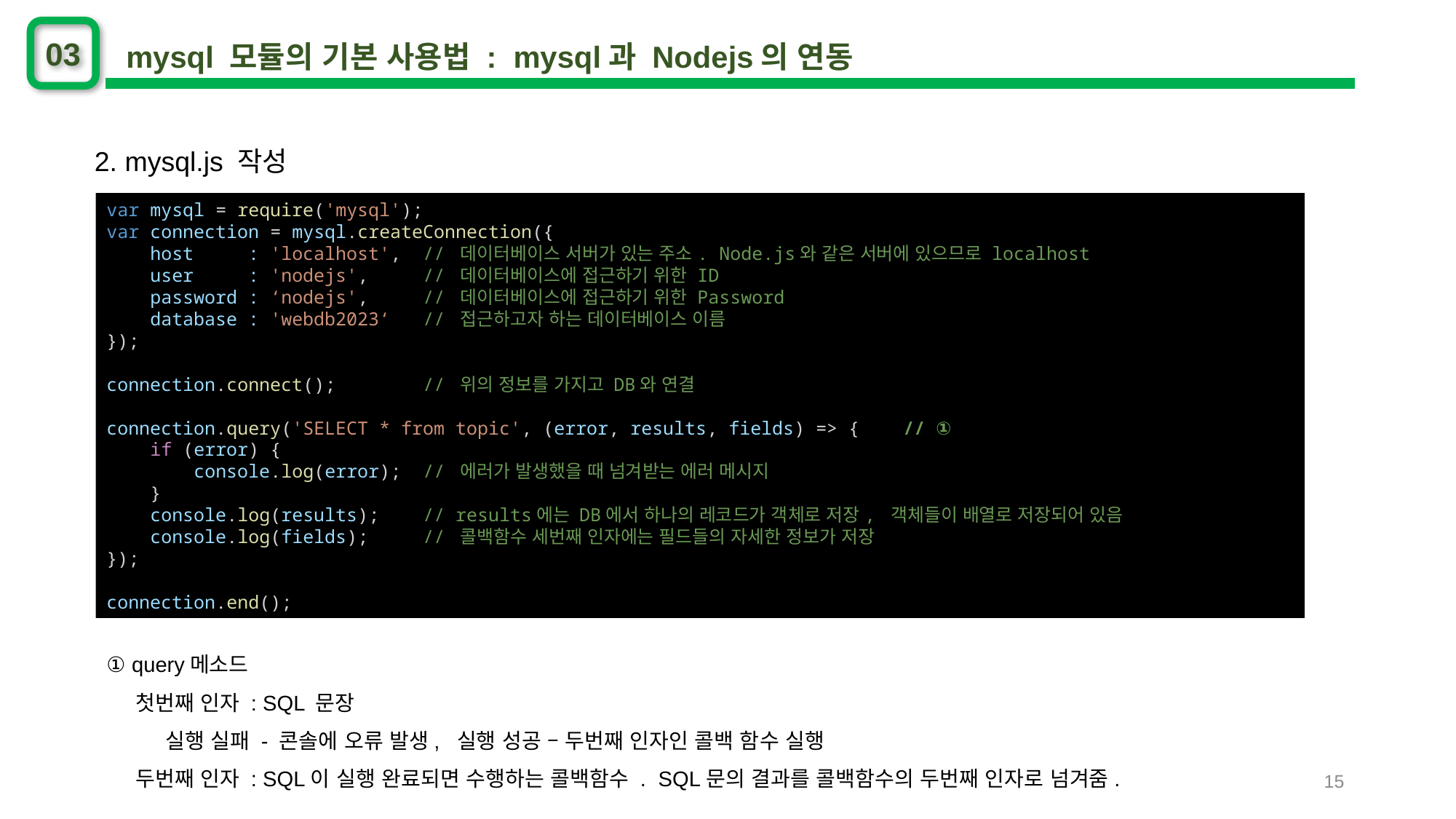

03
mysql 모듈의 기본 사용법 :  mysql과 Nodejs의 연동
2. mysql.js 작성
var mysql = require('mysql');
var connection = mysql.createConnection({
    host     : 'localhost',  // 데이터베이스 서버가 있는 주소. Node.js와 같은 서버에 있으므로 localhost
    user     : 'nodejs',     // 데이터베이스에 접근하기 위한 ID
    password : ‘nodejs',     // 데이터베이스에 접근하기 위한 Password
    database : 'webdb2023‘   // 접근하고자 하는 데이터베이스 이름
});
connection.connect();        // 위의 정보를 가지고 DB와 연결
connection.query('SELECT * from topic', (error, results, fields) => {    // ①
    if (error) {
        console.log(error);  // 에러가 발생했을 때 넘겨받는 에러 메시지
    }
    console.log(results);    // results에는 DB에서 하나의 레코드가 객체로 저장, 객체들이 배열로 저장되어 있음
    console.log(fields);     // 콜백함수 세번째 인자에는 필드들의 자세한 정보가 저장
});
connection.end();
① query메소드
    첫번째 인자 : SQL 문장
         실행 실패 - 콘솔에 오류 발생,  실행 성공 – 두번째 인자인 콜백 함수 실행
    두번째 인자 : SQL이 실행 완료되면 수행하는 콜백함수 .  SQL문의 결과를 콜백함수의 두번째 인자로 넘겨줌.
15